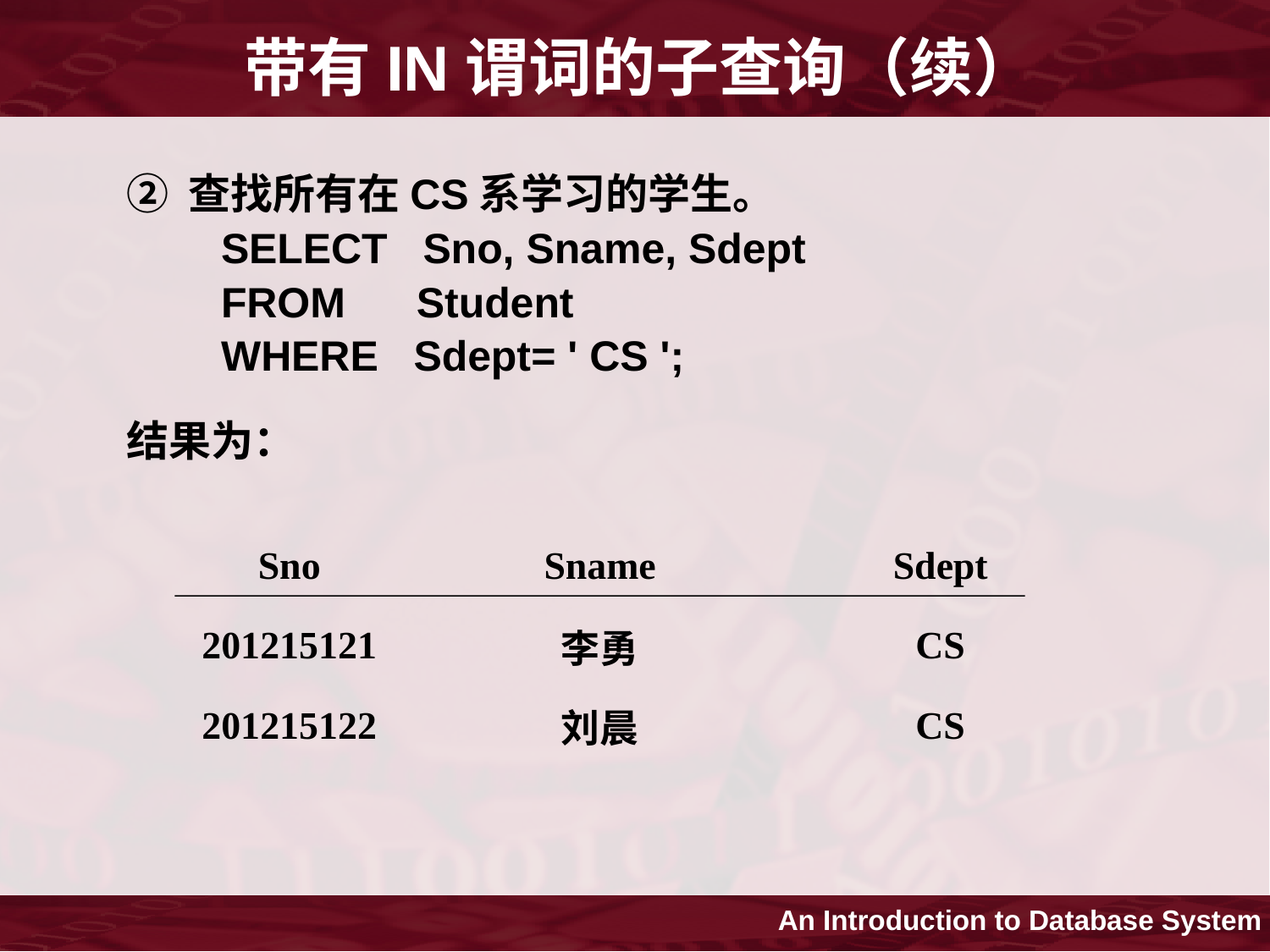

# 带有IN谓词的子查询（续）
② 查找所有在CS系学习的学生。
        SELECT   Sno, Sname, Sdept
        FROM      Student
        WHERE   Sdept= ' CS ';
结果为：
| Sno | Sname | Sdept |
| --- | --- | --- |
| 201215121 | 李勇 | CS |
| 201215122 | 刘晨 | CS |